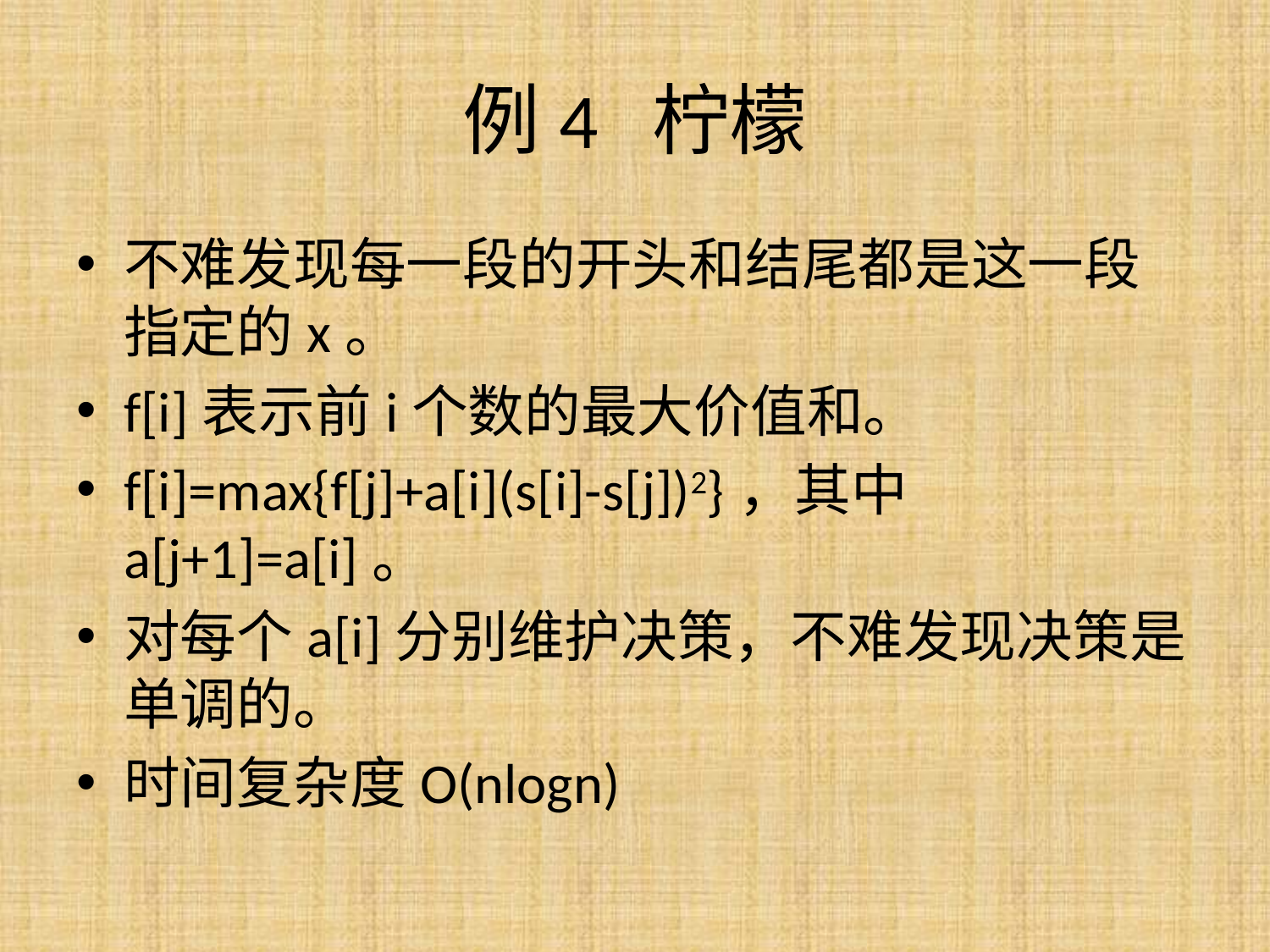

# 例4  柠檬
不难发现每一段的开头和结尾都是这一段指定的x。
f[i]表示前i个数的最大价值和。
f[i]=max{f[j]+a[i](s[i]-s[j])2}，其中a[j+1]=a[i]。
对每个a[i]分别维护决策，不难发现决策是单调的。
时间复杂度O(nlogn)